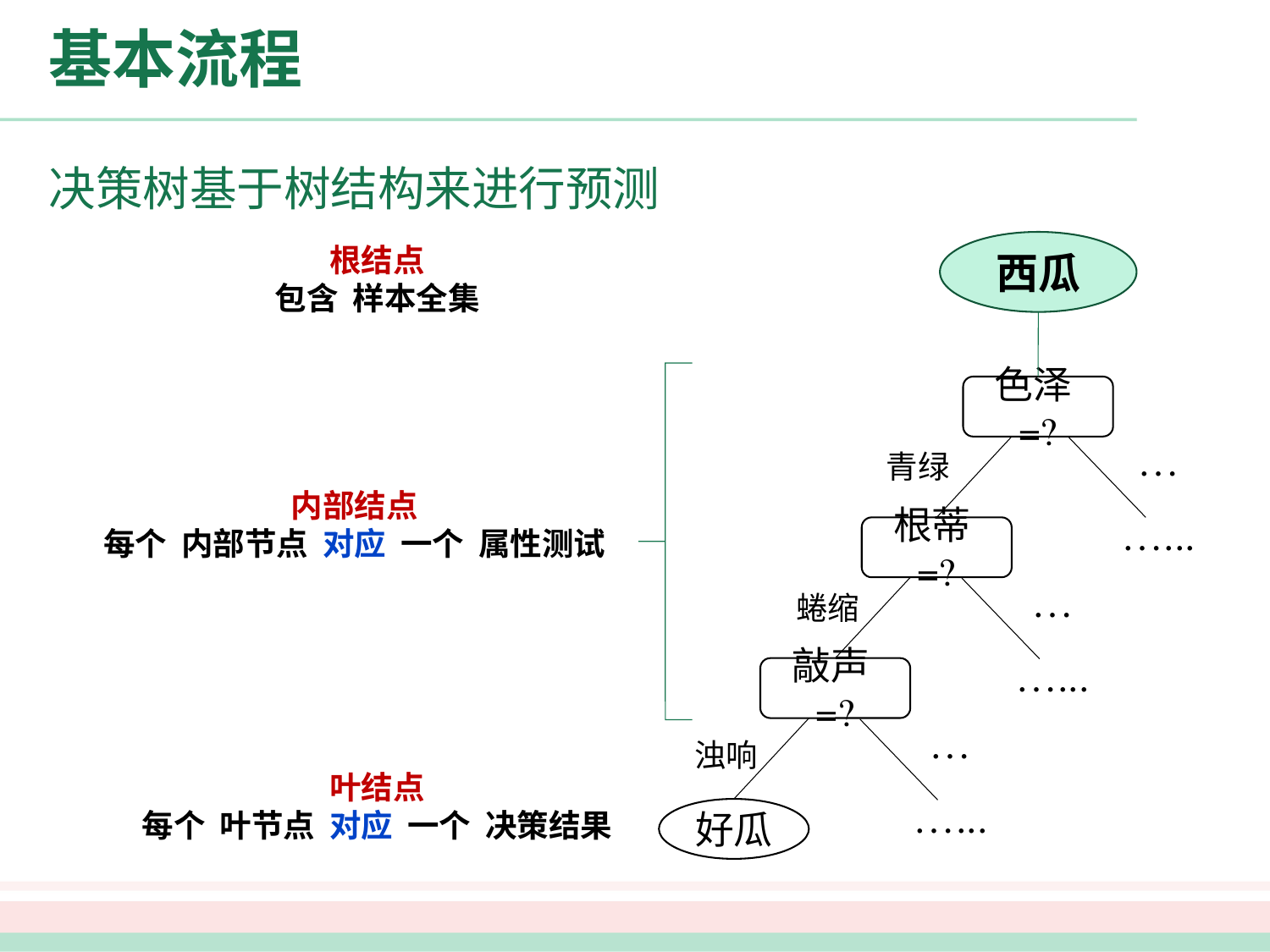

# 基本流程
决策树基于树结构来进行预测
西瓜
根结点
包含  样本全集

色泽=?
…
青绿
…...
根蒂=?
…
蜷缩
…...
敲声=?
…
浊响
…...
好瓜
内部结点
每个  内部节点  对应  一个  属性测试
叶结点
每个  叶节点  对应  一个  决策结果